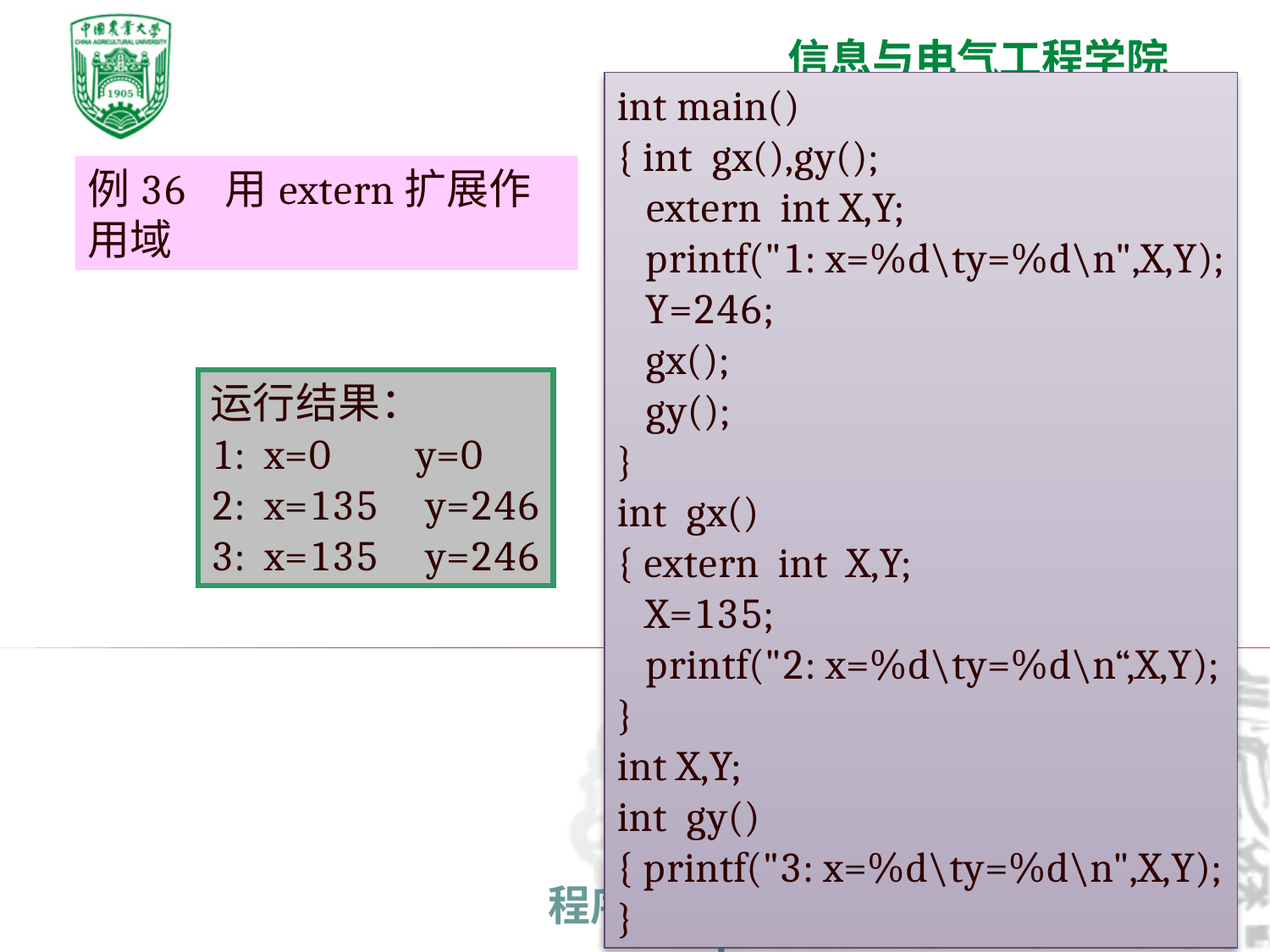

int main()
{ int  gx(),gy();
   extern  int X,Y;
   printf("1: x=%d\ty=%d\n",X,Y);
   Y=246;
   gx();
   gy();
}
int  gx()
{ extern  int  X,Y;
   X=135;
   printf("2: x=%d\ty=%d\n“,X,Y);
}
int X,Y;
int  gy()
{ printf("3: x=%d\ty=%d\n",X,Y);
}
例36   用extern扩展作用域
运行结果：
1:  x=0         y=0
2:  x=135     y=246
3:  x=135     y=246